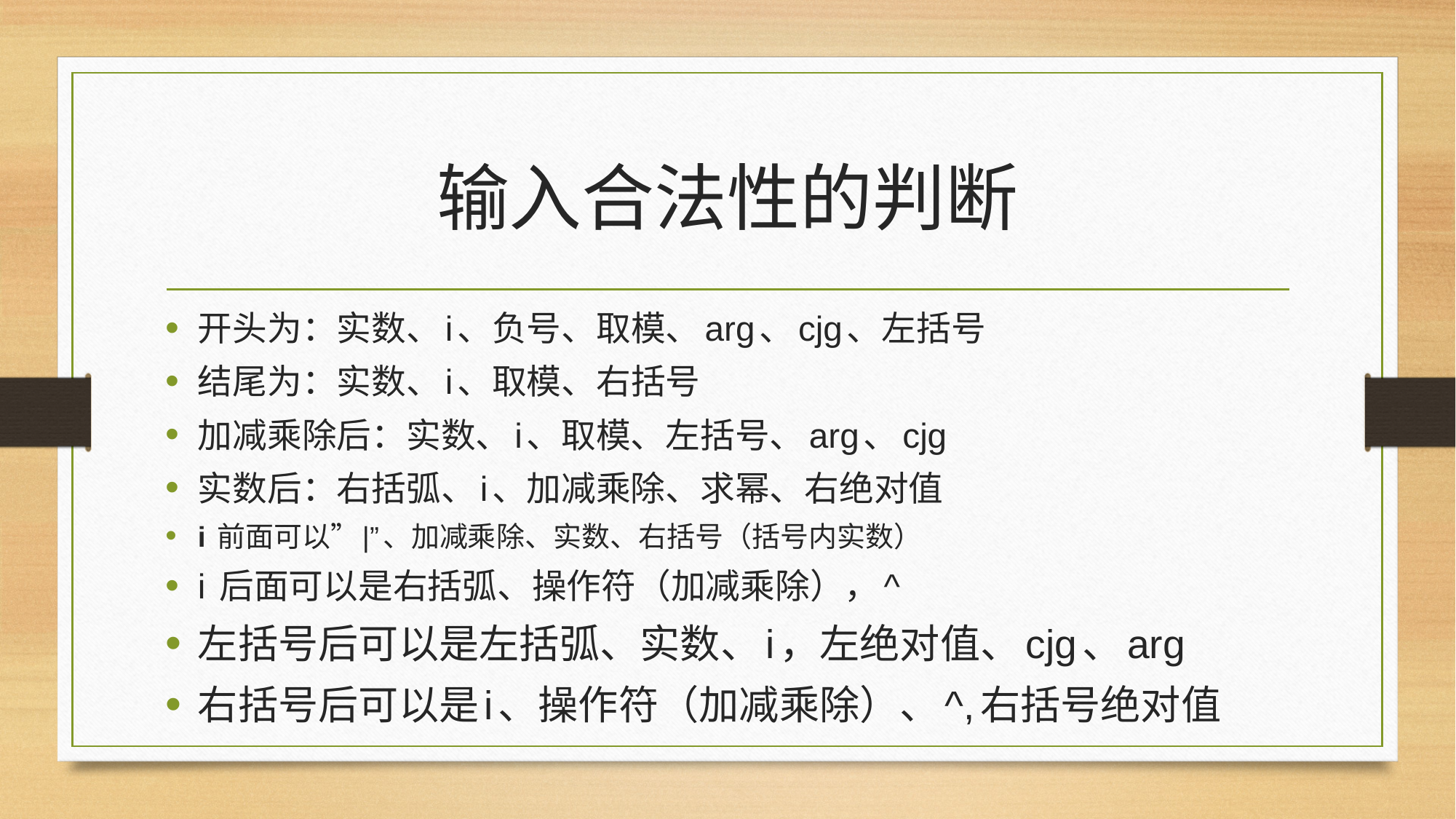

# 输入合法性的判断
开头为：实数、i、负号、取模、arg、cjg、左括号
结尾为：实数、i、取模、右括号
加减乘除后：实数、i、取模、左括号、arg、cjg
实数后：右括弧、i、加减乘除、求幂、右绝对值
i 前面可以”|”、加减乘除、实数、右括号（括号内实数）
i 后面可以是右括弧、操作符（加减乘除），^
左括号后可以是左括弧、实数、i，左绝对值、cjg、arg
右括号后可以是i、操作符（加减乘除）、^,右括号绝对值